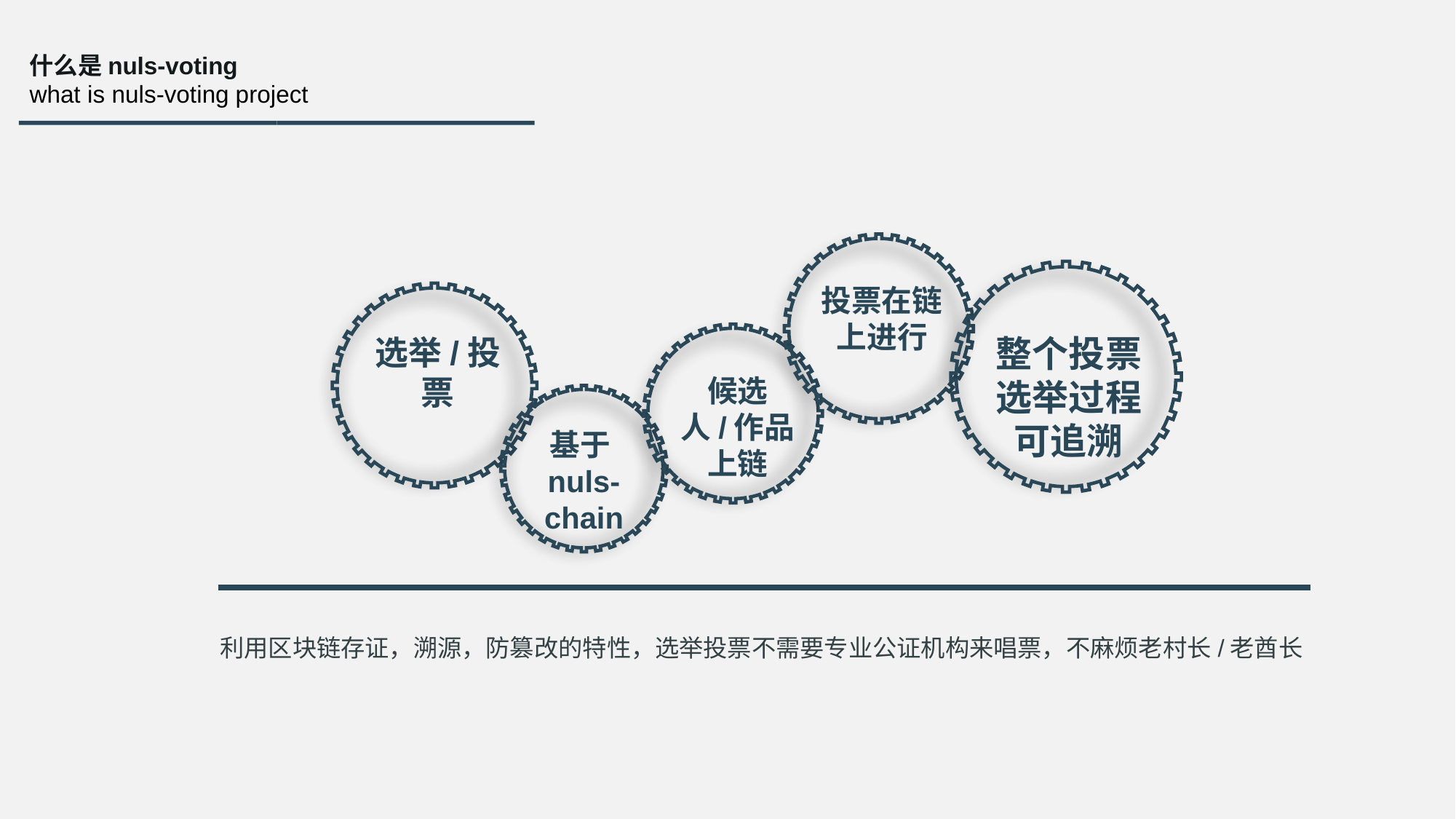

什么是nuls-voting
what is nuls-voting project

投票在链上进行

整个投票选举过程可追溯
选举/投票
候选人/作品上链

基于nuls-chain

利用区块链存证，溯源，防篡改的特性，选举投票不需要专业公证机构来唱票，不麻烦老村长/老酋长